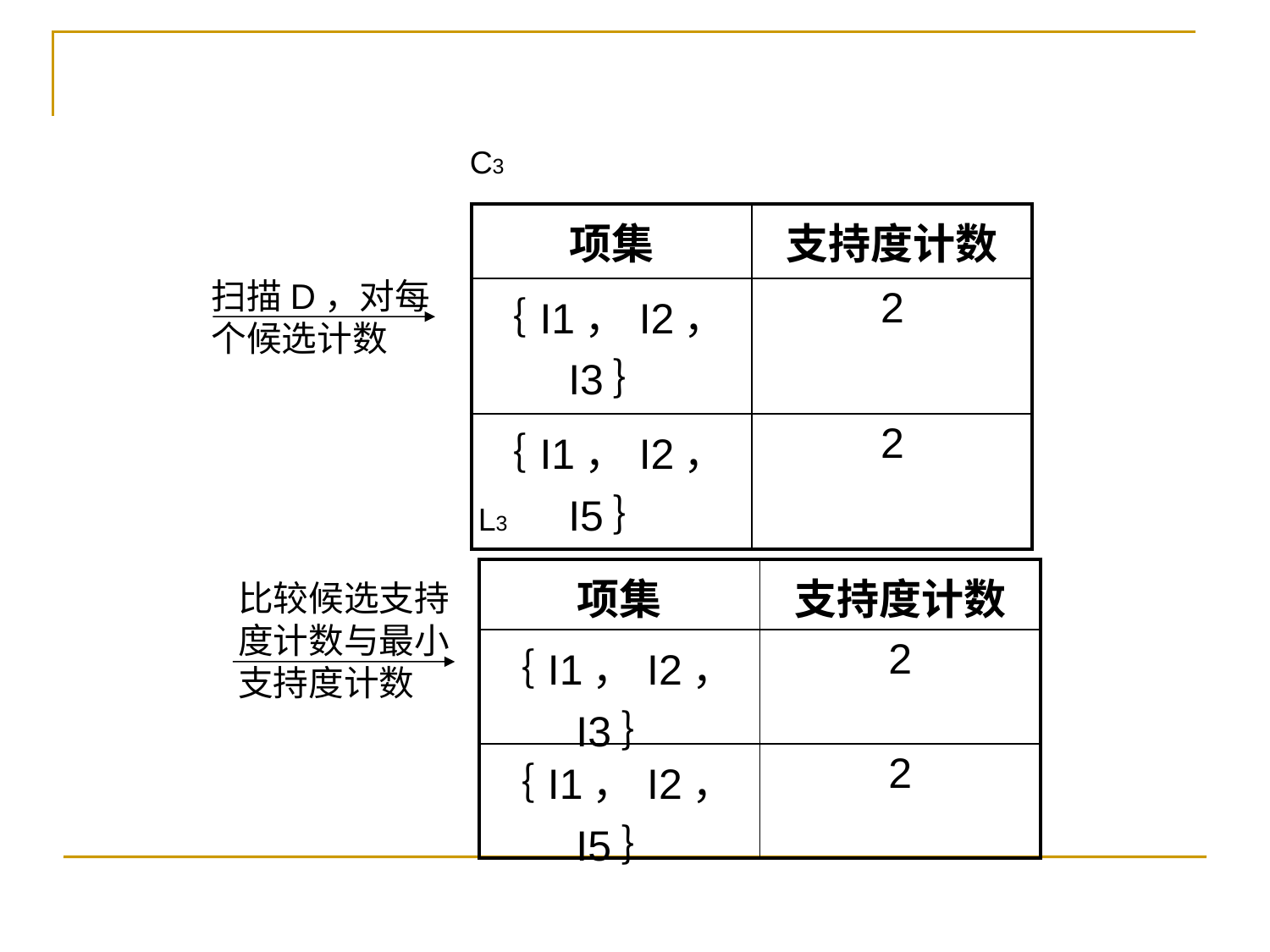

C3

| 项集 | 支持度计数 |
| --- | --- |
| ｛I1，I2，I3｝ | 2 |
| ｛I1，I2，I5｝ | 2 |
扫描D，对每
个候选计数

L3
| 项集 | 支持度计数 |
| --- | --- |
| ｛I1，I2，I3｝ | 2 |
| ｛I1，I2，I5｝ | 2 |
比较候选支持
度计数与最小
支持度计数